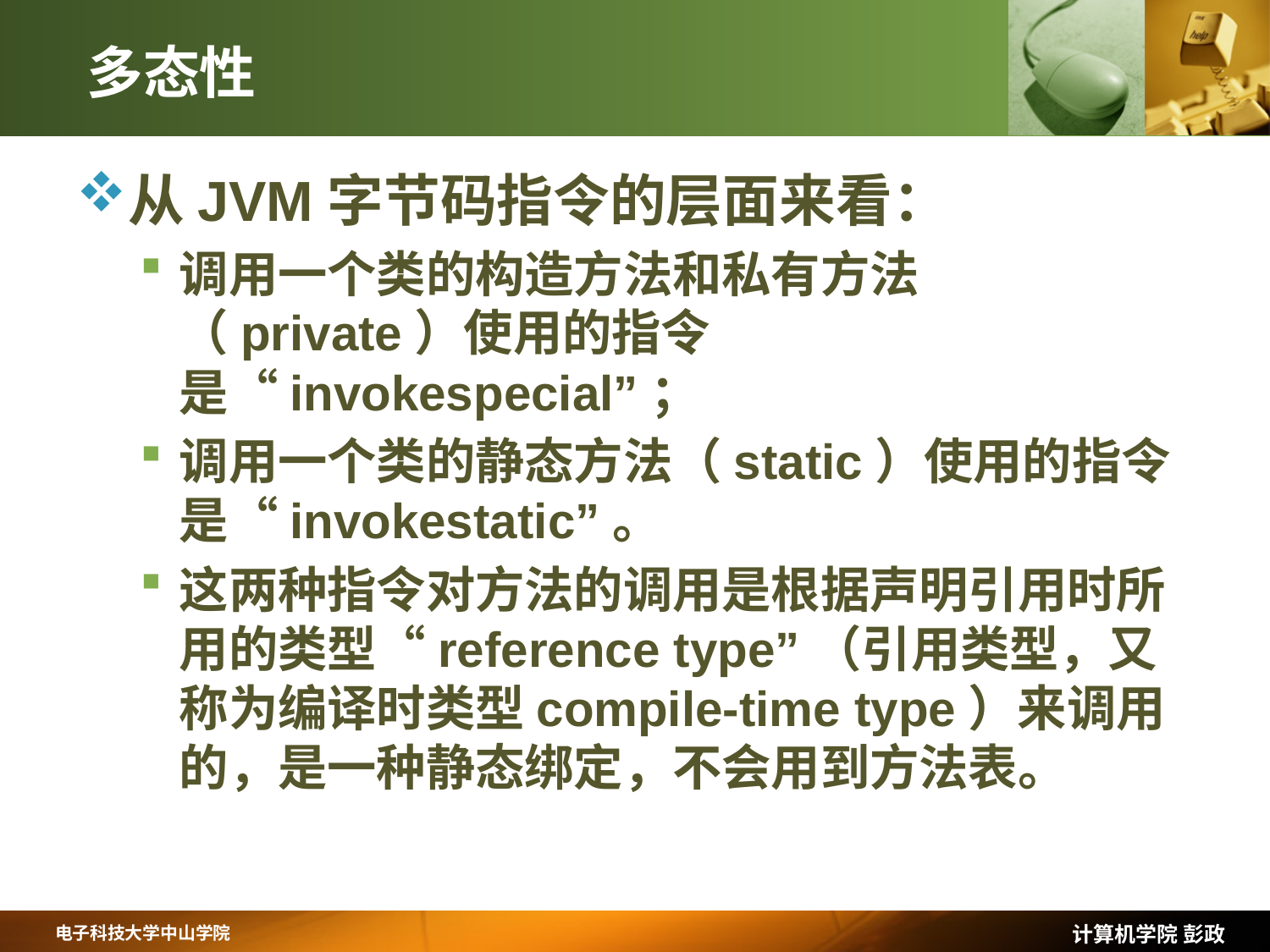

# 多态性
从JVM字节码指令的层面来看：
调用一个类的构造方法和私有方法（private）使用的指令是“invokespecial”；
调用一个类的静态方法（static）使用的指令是“invokestatic”。
这两种指令对方法的调用是根据声明引用时所用的类型“reference type”（引用类型，又称为编译时类型compile-time type）来调用的，是一种静态绑定，不会用到方法表。

计算机学院 彭政
电子科技大学中山学院